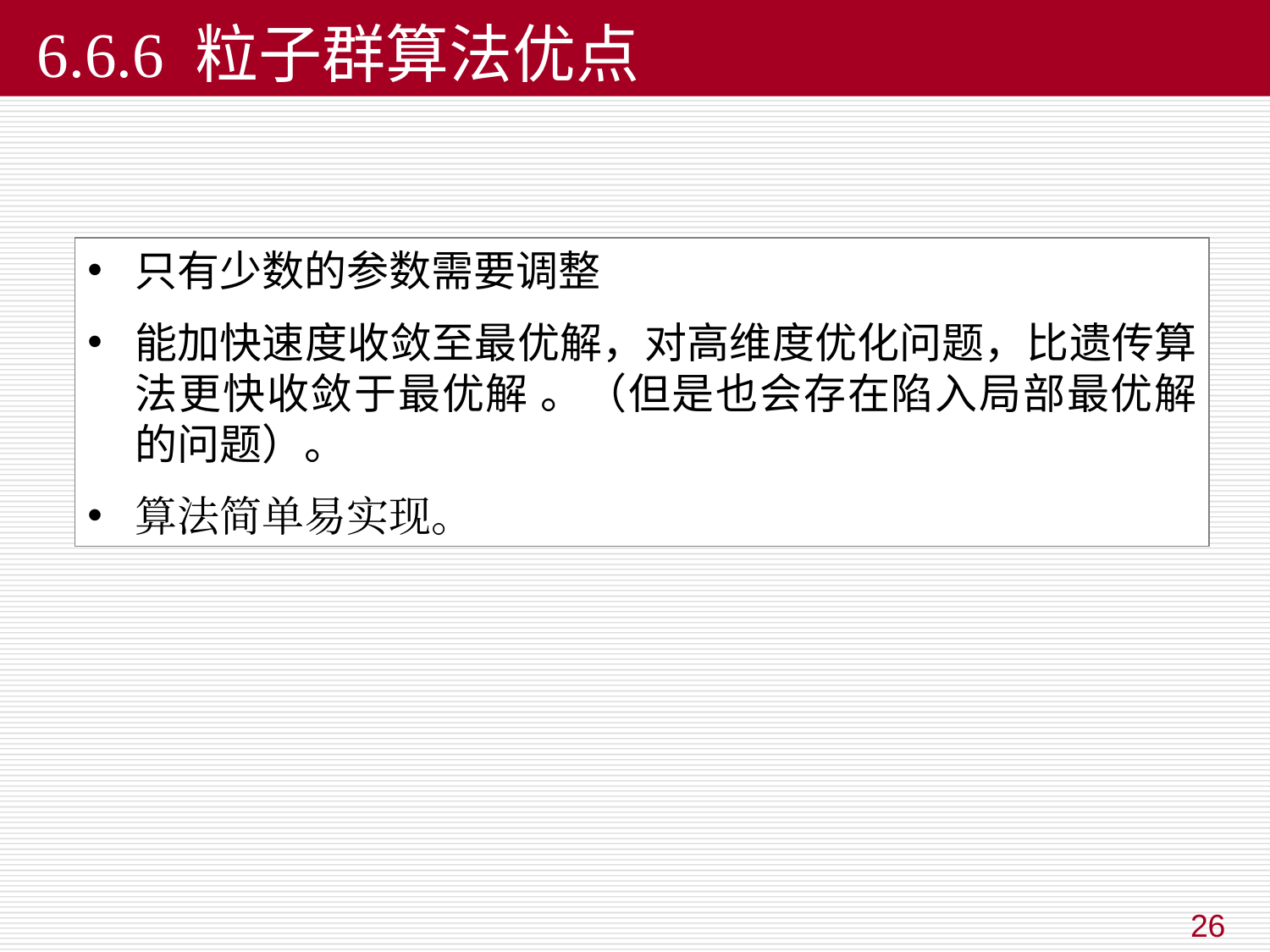

# 6.6.6 粒子群算法优点

只有少数的参数需要调整
能加快速度收敛至最优解，对高维度优化问题，比遗传算法更快收敛于最优解 。（但是也会存在陷入局部最优解的问题）。
算法简单易实现。
26